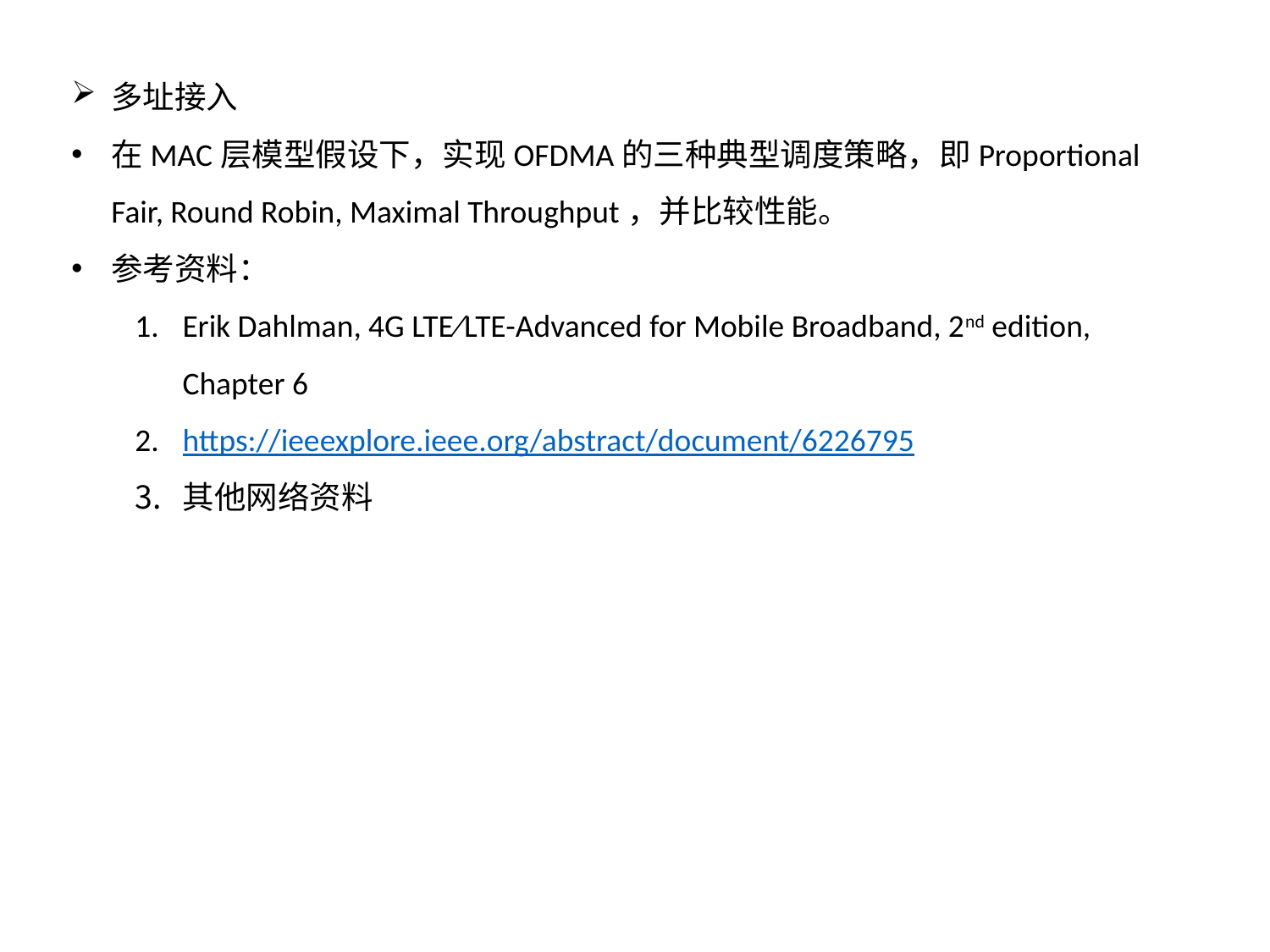

多址接入
在MAC层模型假设下，实现OFDMA的三种典型调度策略，即Proportional Fair, Round Robin, Maximal Throughput，并比较性能。
参考资料：
Erik Dahlman, 4G LTE⁄LTE-Advanced for Mobile Broadband, 2nd edition, Chapter 6
https://ieeexplore.ieee.org/abstract/document/6226795
其他网络资料